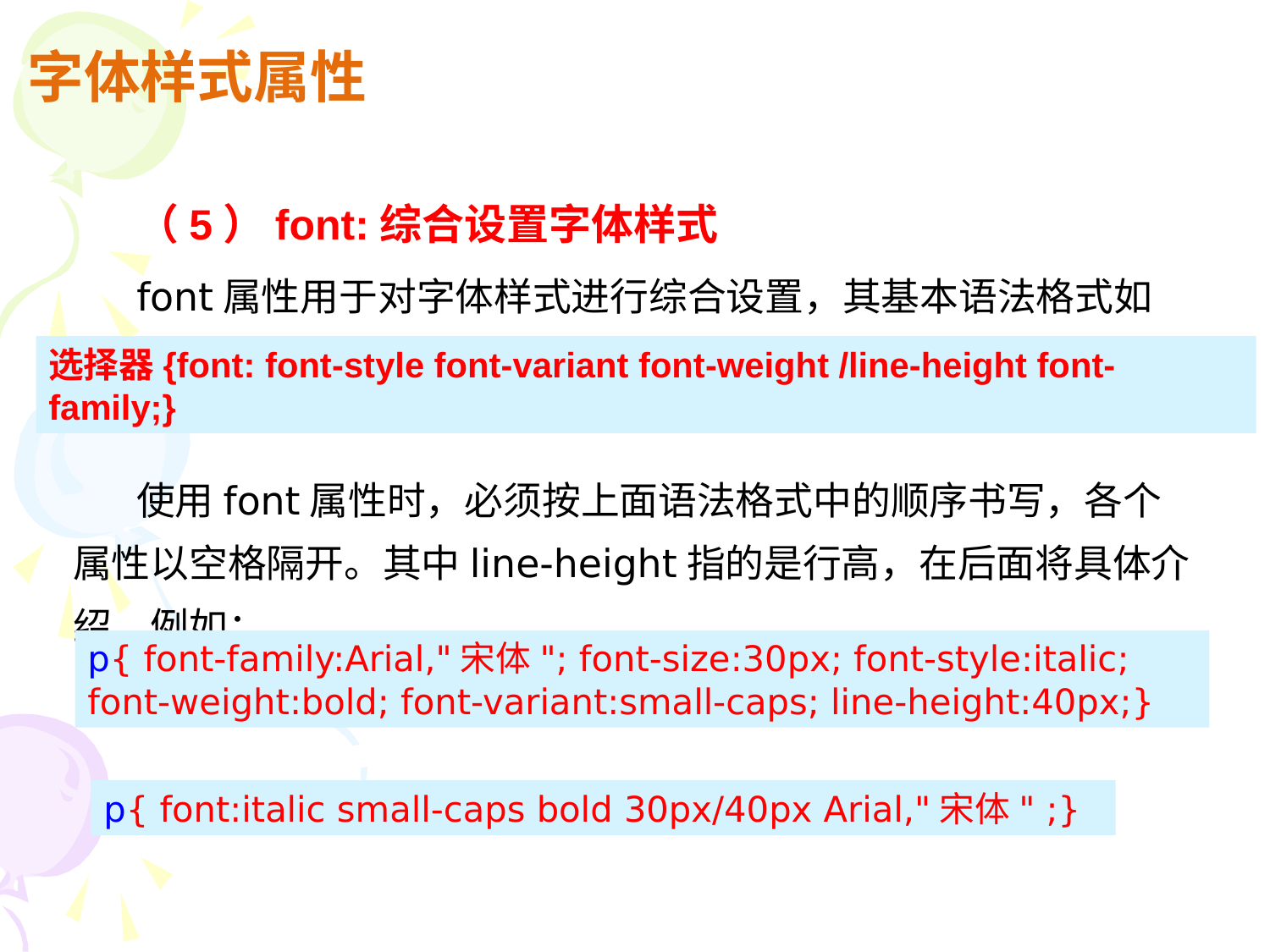

# 字体样式属性
（5）font:综合设置字体样式
font属性用于对字体样式进行综合设置，其基本语法格式如下：

使用font属性时，必须按上面语法格式中的顺序书写，各个属性以空格隔开。其中line-height指的是行高，在后面将具体介绍。例如：

等价于

选择器{font: font-style font-variant font-weight /line-height font-family;}
p{ font-family:Arial,"宋体"; font-size:30px; font-style:italic; font-weight:bold; font-variant:small-caps; line-height:40px;}
p{ font:italic small-caps bold 30px/40px Arial,"宋体" ;}